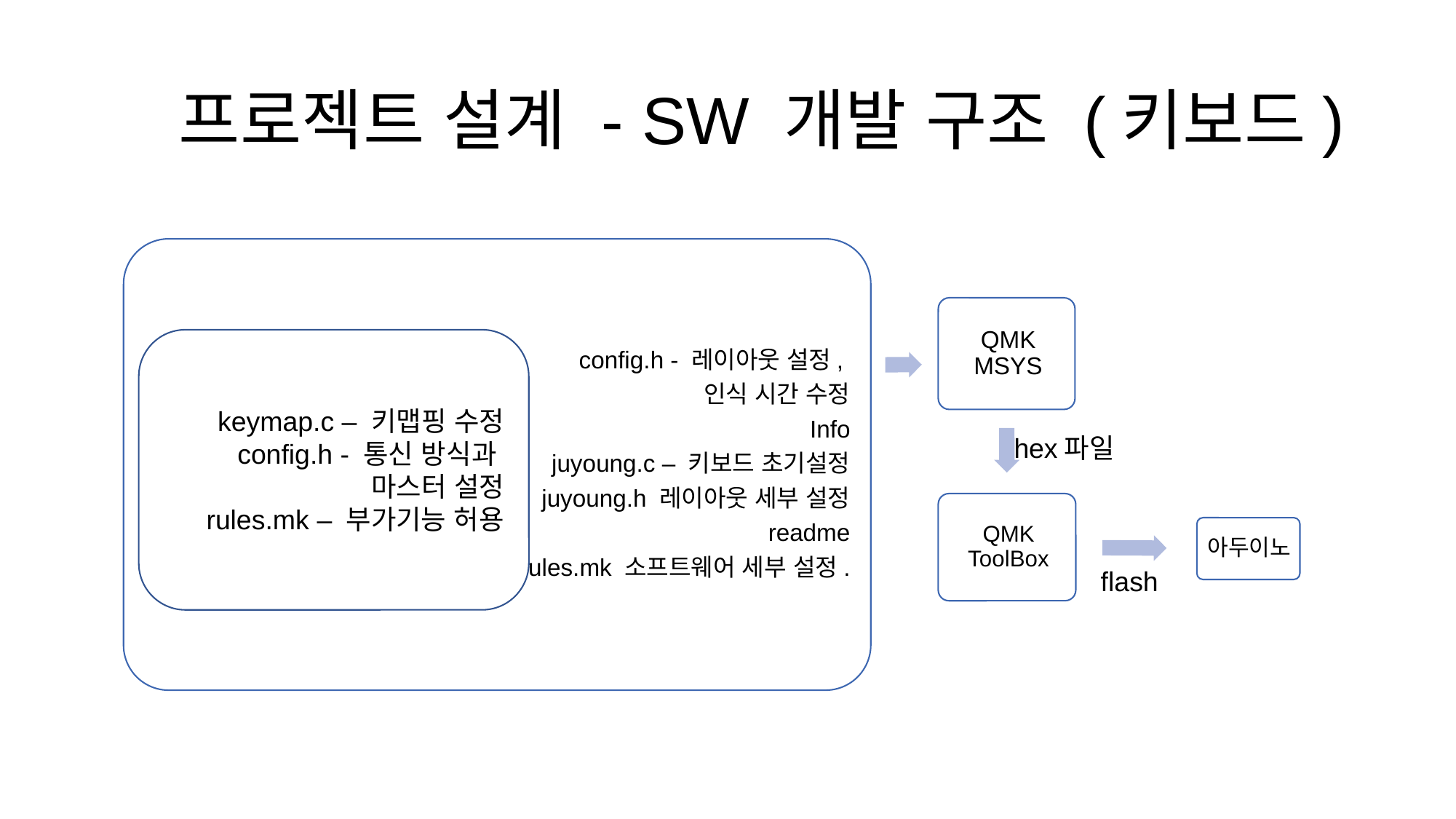

# 프로젝트 설계 - SW 개발 구조 (키보드)
config.h - 레이아웃 설정,
인식 시간 수정
Info
juyoung.c – 키보드 초기설정
juyoung.h 레이아웃 세부 설정
readme
rules.mk 소프트웨어 세부 설정.

QMK MSYS

QMK ToolBox

아두이노
keymap.c – 키맵핑 수정
config.h - 통신 방식과
마스터 설정
rules.mk – 부가기능 허용
hex파일
flash